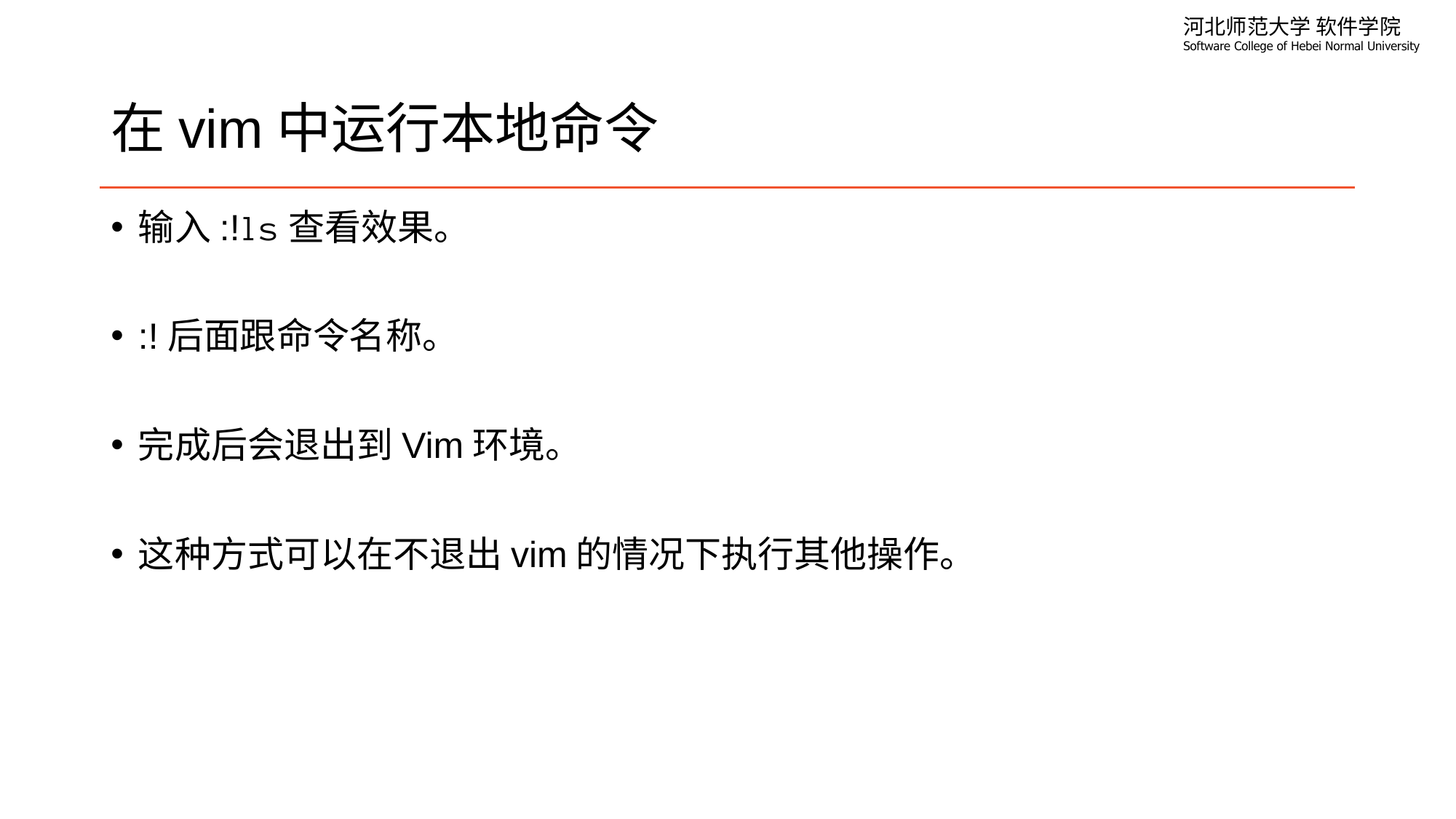

# 在vim中运行本地命令
输入:!ls查看效果。

:!后面跟命令名称。

完成后会退出到Vim环境。

这种方式可以在不退出vim的情况下执行其他操作。